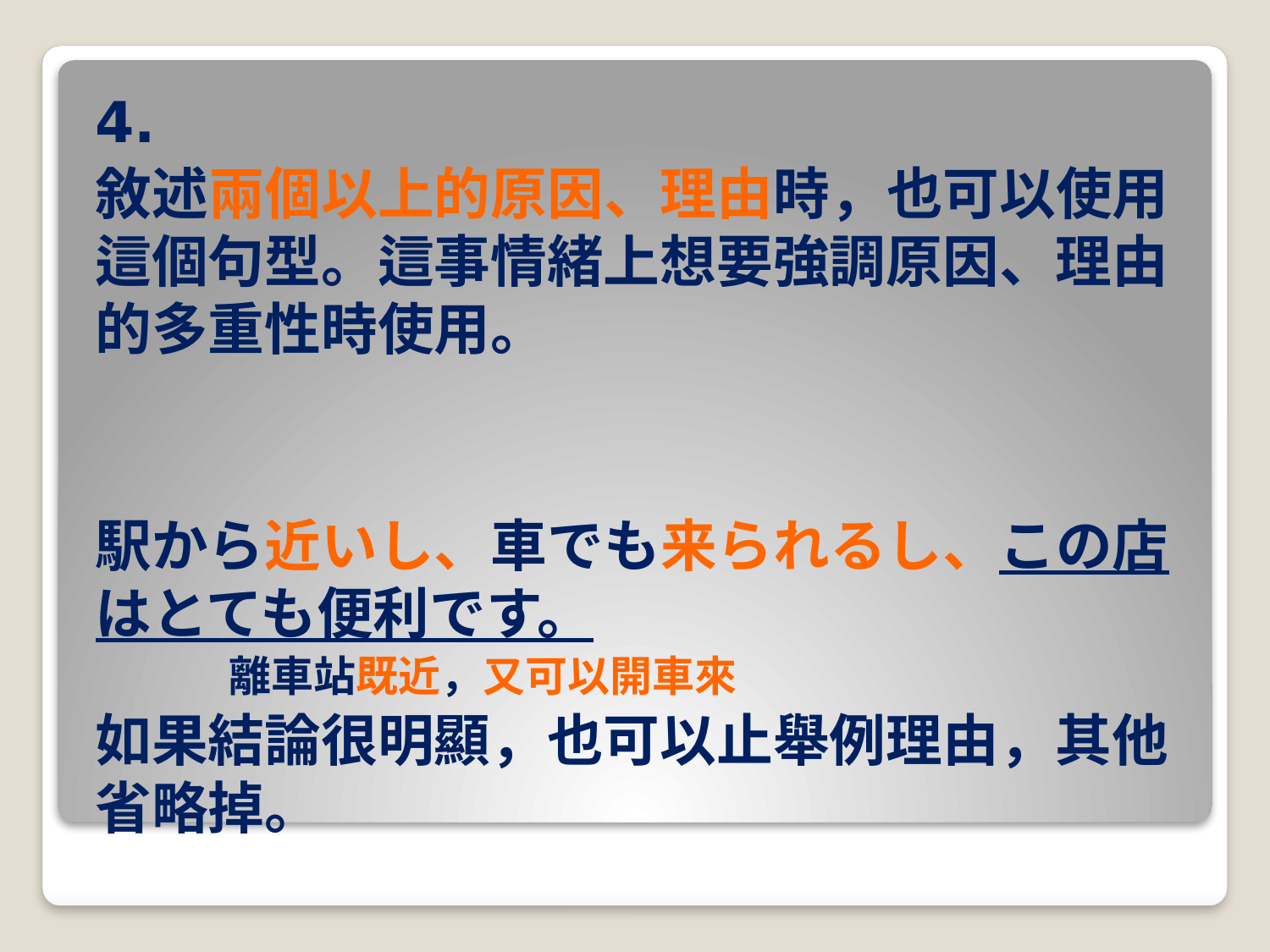

4.
敘述兩個以上的原因、理由時，也可以使用這個句型。這事情緒上想要強調原因、理由的多重性時使用。

駅から近いし、車でも来られるし、この店はとても便利です。
             離車站既近，又可以開車來
如果結論很明顯，也可以止舉例理由，其他省略掉。